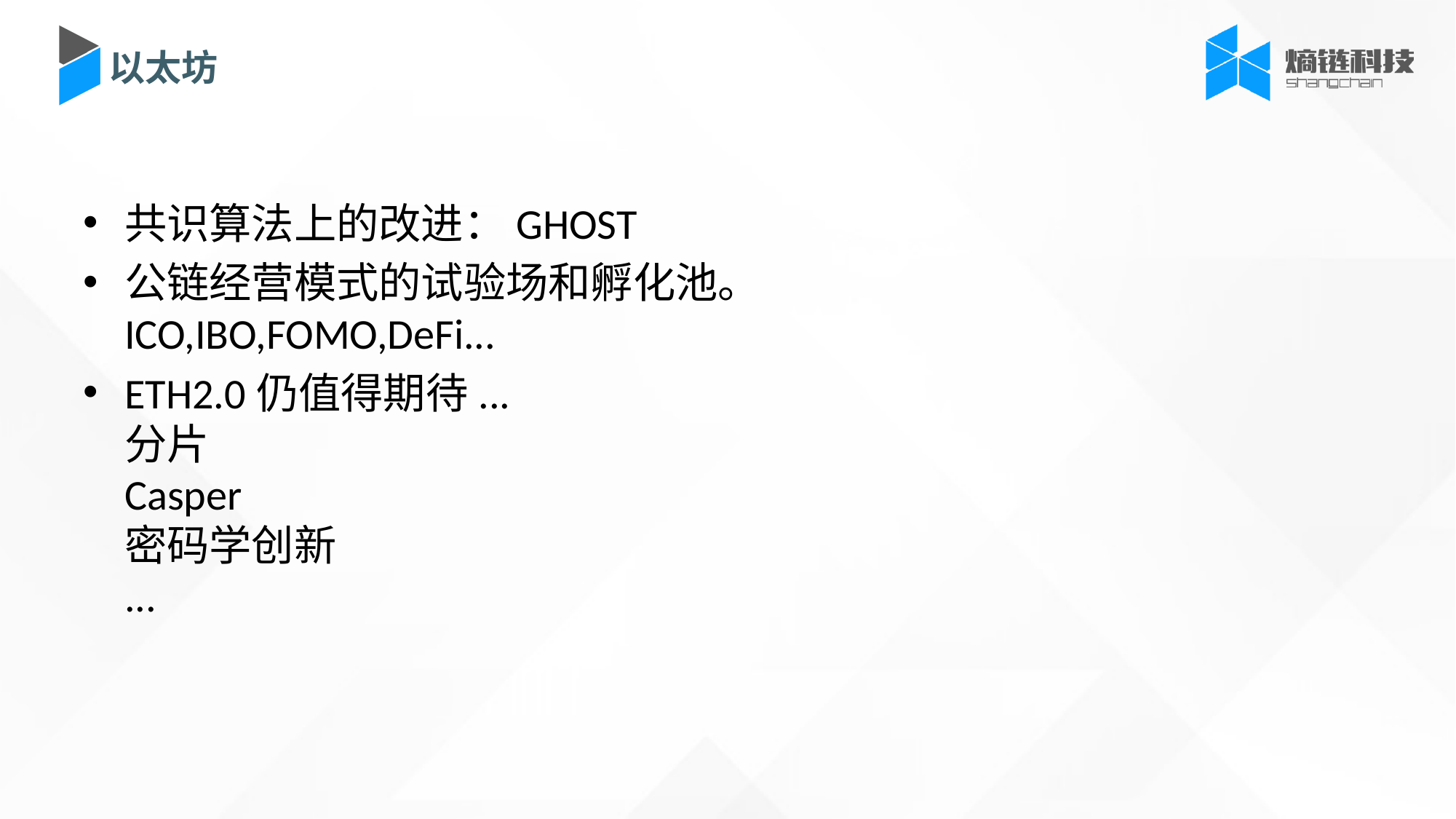

以太坊
共识算法上的改进：GHOST
公链经营模式的试验场和孵化池。
ICO,IBO,FOMO,DeFi...
ETH2.0仍值得期待...
分片
Casper
密码学创新
...